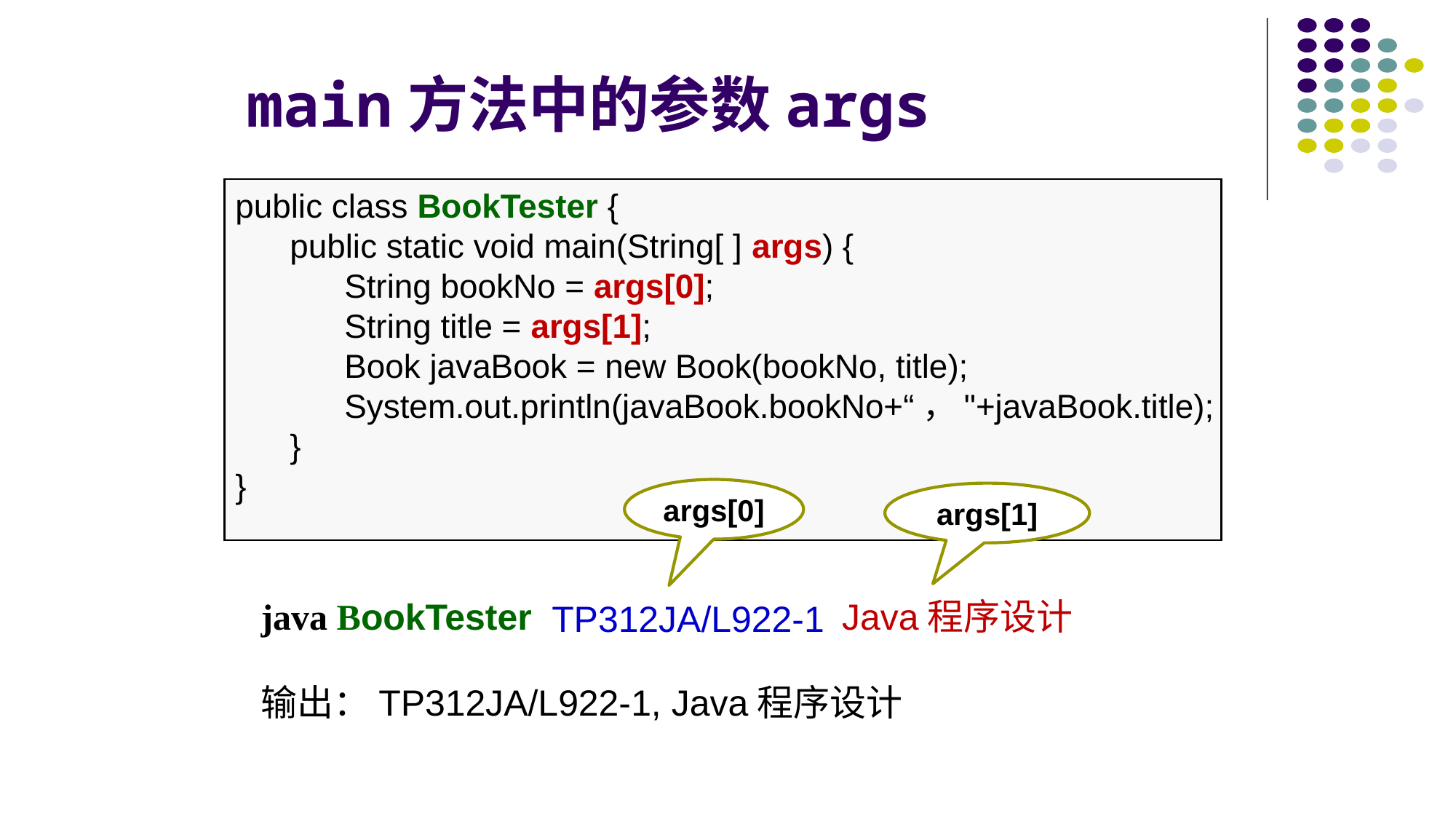

# main方法中的参数args
public class BookTester {
public static void main(String[ ] args) {
String bookNo = args[0];
String title = args[1];
Book javaBook = new Book(bookNo, title);
System.out.println(javaBook.bookNo+“，"+javaBook.title);
}
}

args[0]
args[1]
Java程序设计
java BookTester
TP312JA/L922-1
输出：TP312JA/L922-1, Java程序设计
32